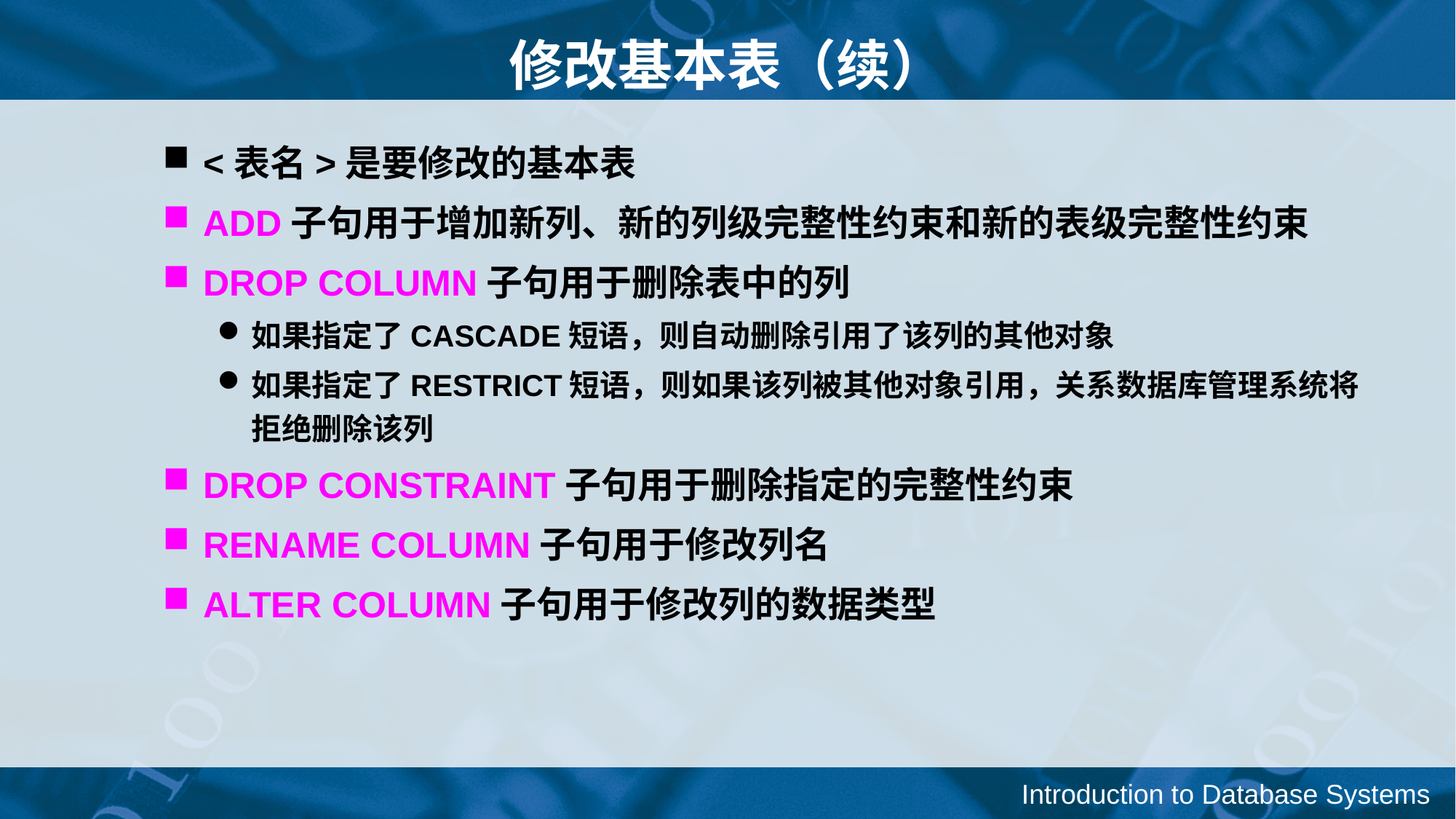

修改基本表（续）
<表名>是要修改的基本表
ADD子句用于增加新列、新的列级完整性约束和新的表级完整性约束
DROP COLUMN子句用于删除表中的列
如果指定了CASCADE短语，则自动删除引用了该列的其他对象
如果指定了RESTRICT短语，则如果该列被其他对象引用，关系数据库管理系统将拒绝删除该列
DROP CONSTRAINT子句用于删除指定的完整性约束
RENAME COLUMN子句用于修改列名
ALTER COLUMN子句用于修改列的数据类型